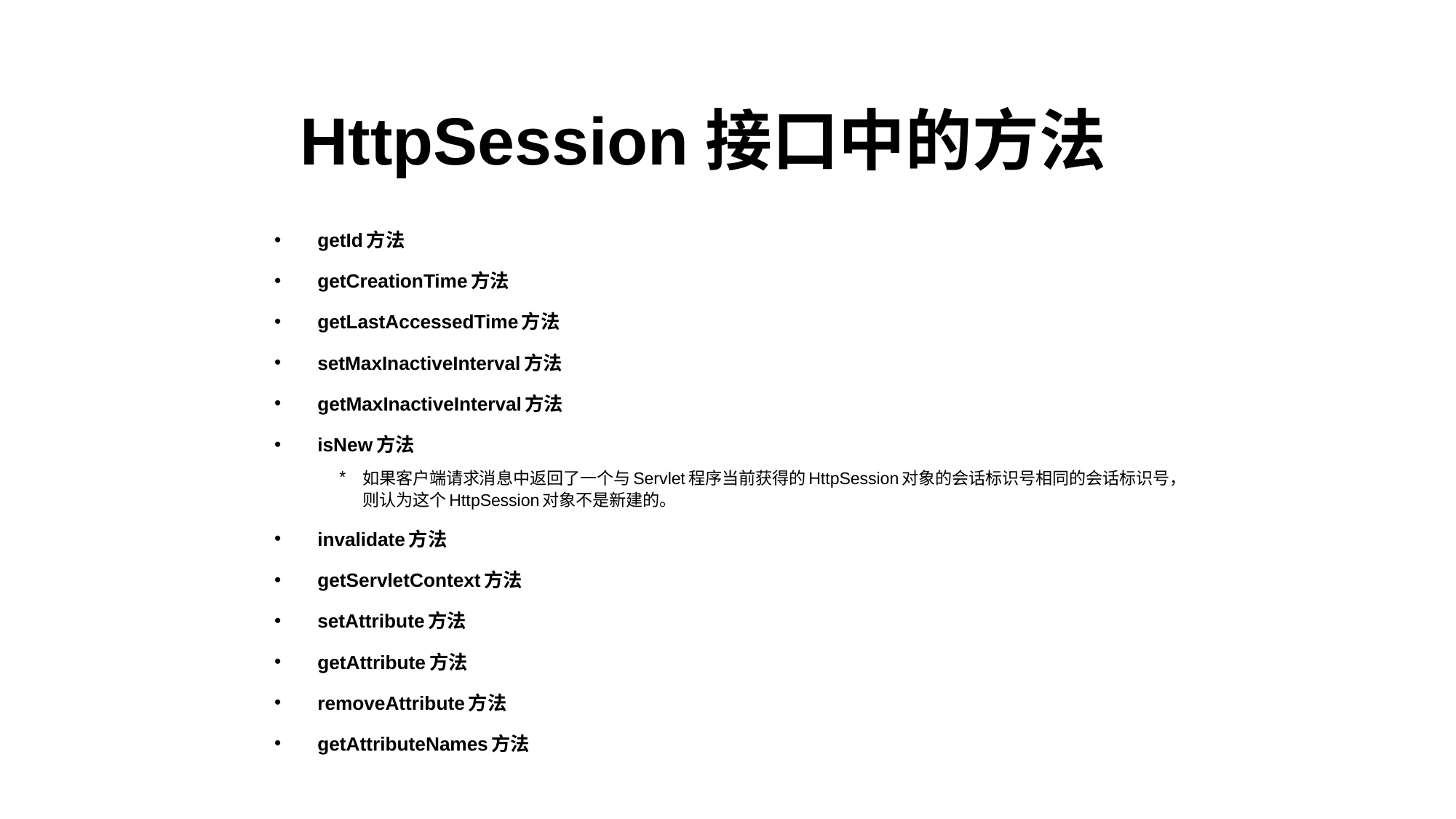

# HttpSession接口中的方法
getId方法
getCreationTime方法
getLastAccessedTime方法
setMaxInactiveInterval方法
getMaxInactiveInterval方法
isNew方法
如果客户端请求消息中返回了一个与Servlet程序当前获得的HttpSession对象的会话标识号相同的会话标识号，则认为这个HttpSession对象不是新建的。
invalidate方法
getServletContext方法
setAttribute方法
getAttribute方法
removeAttribute方法
getAttributeNames方法